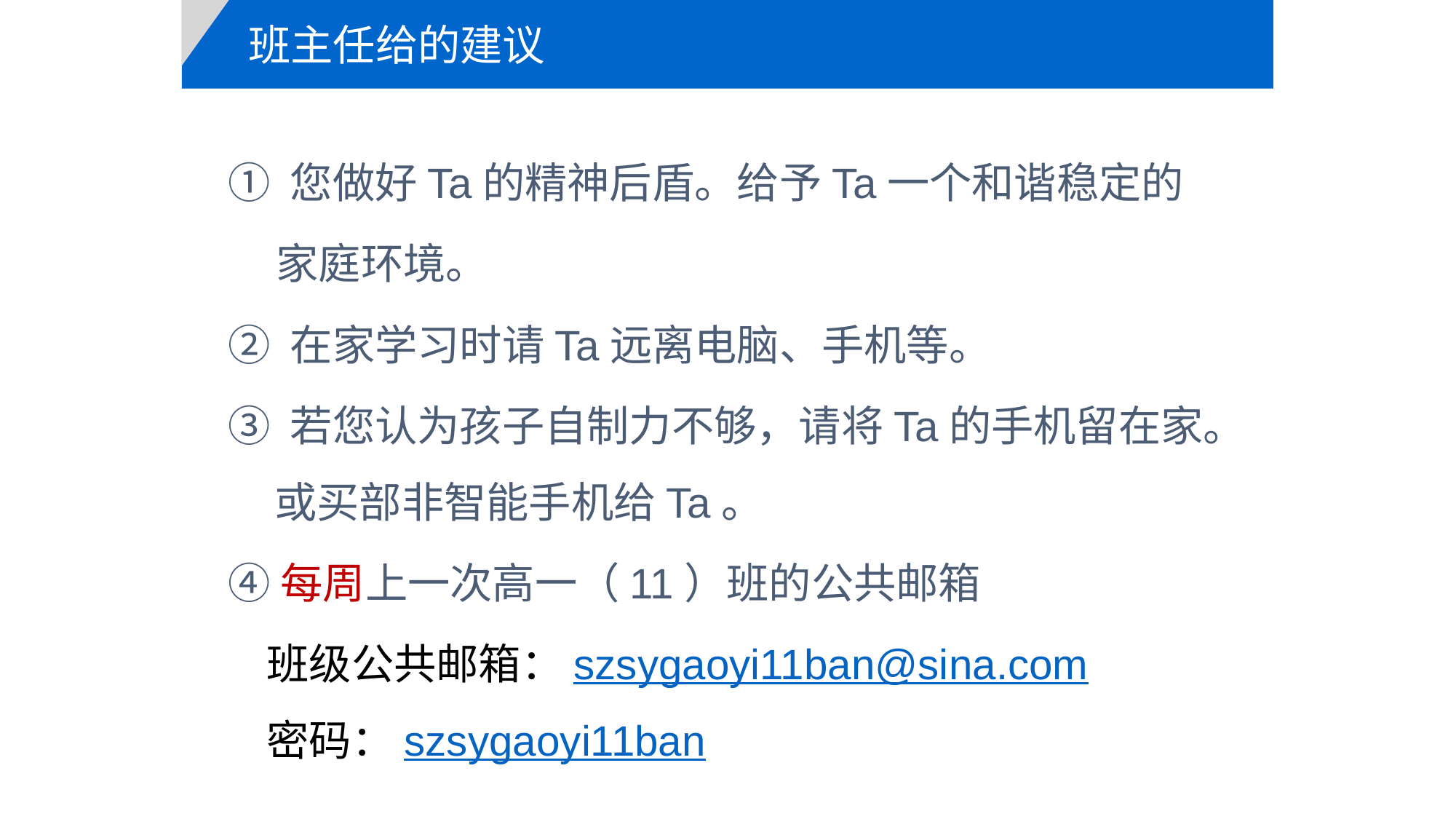

班主任给的建议
① 您做好Ta的精神后盾。给予Ta一个和谐稳定的
    家庭环境。
② 在家学习时请Ta远离电脑、手机等。
③ 若您认为孩子自制力不够，请将Ta的手机留在家。或买部非智能手机给Ta。
④每周上一次高一（11）班的公共邮箱
   班级公共邮箱：szsygaoyi11ban@sina.com
   密码：szsygaoyi11ban